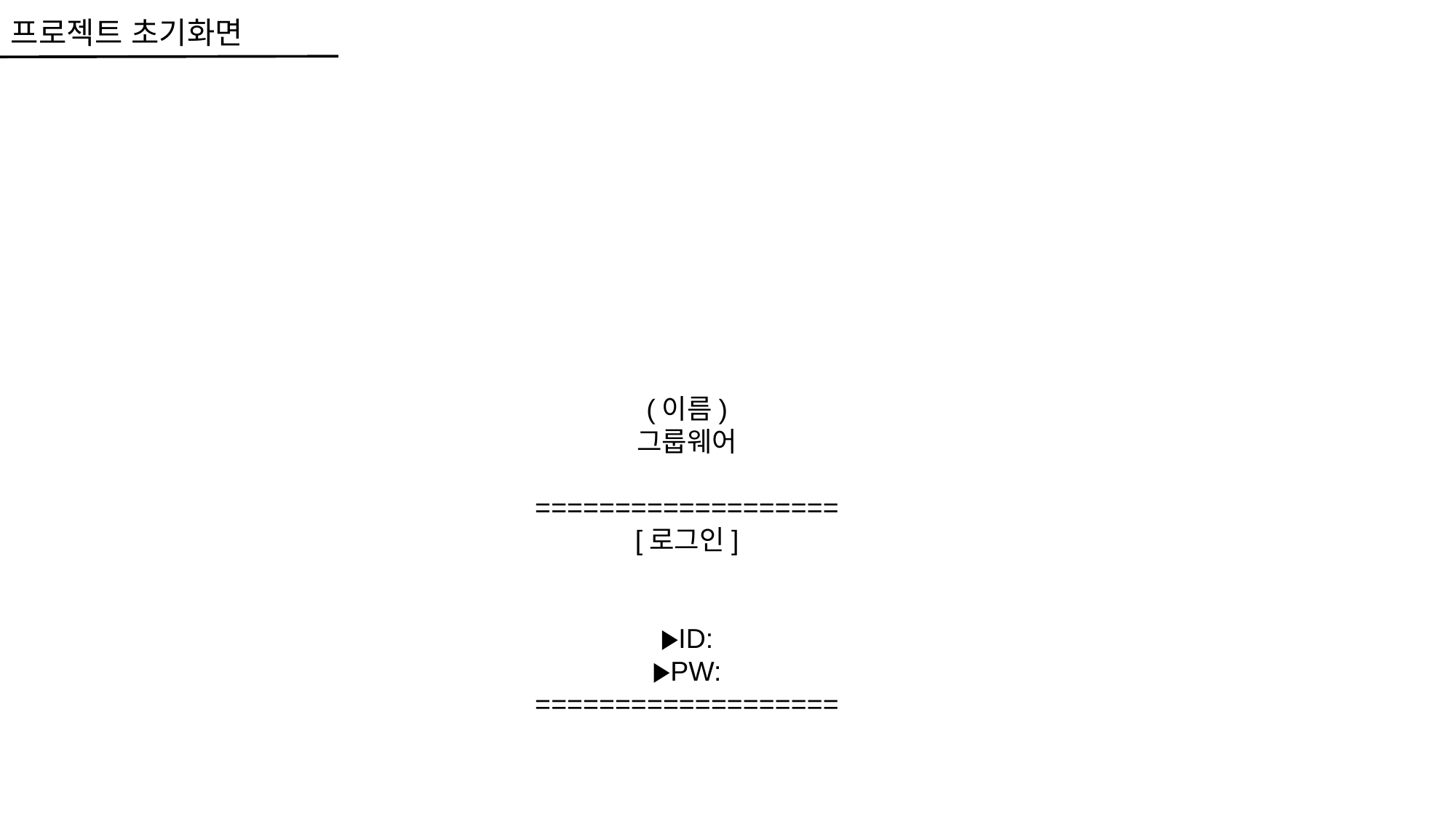

프로젝트 초기화면
(이름)
그룹웨어

===================
[로그인]

▶ID:
▶PW:
===================